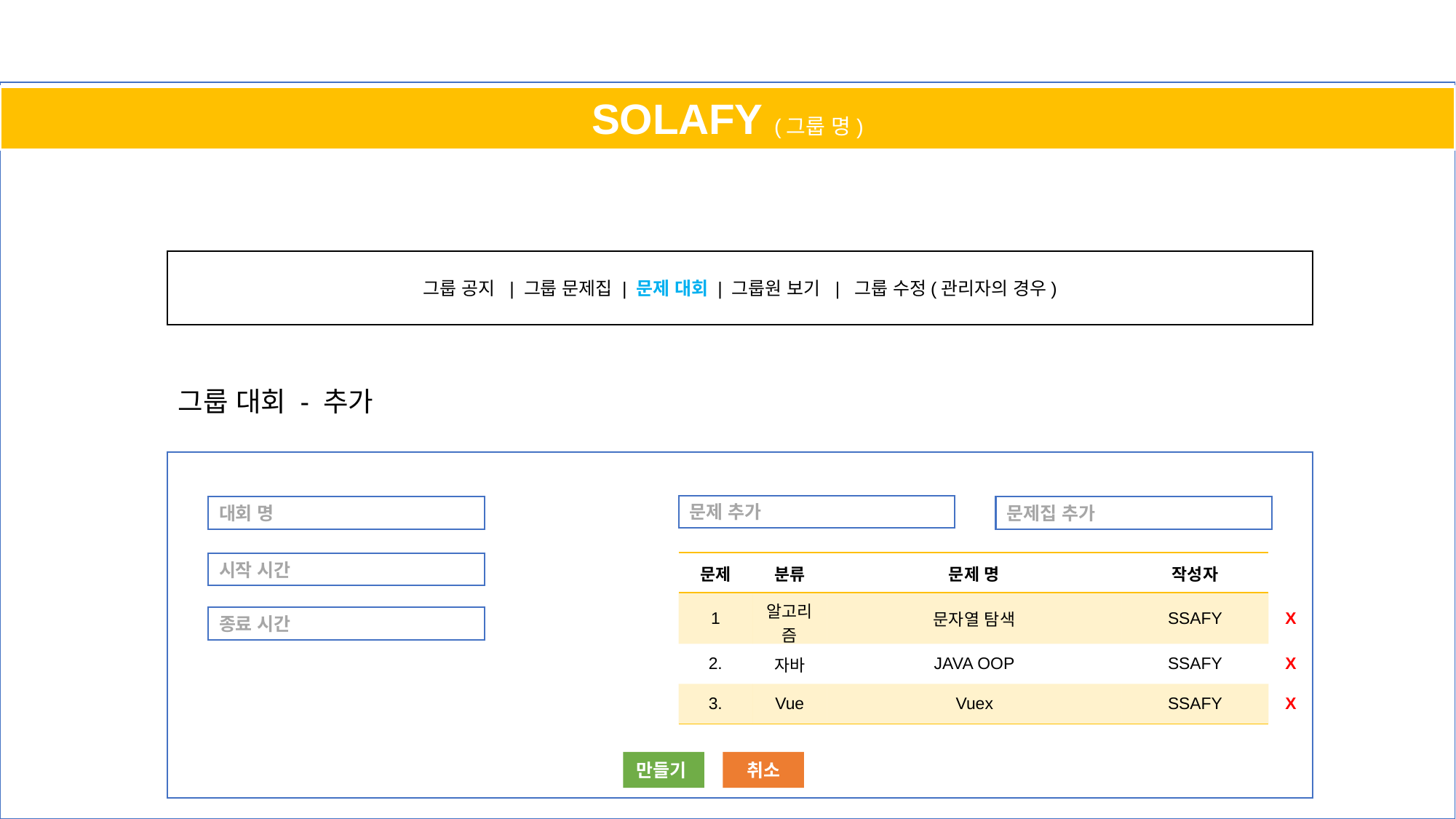

SOLAFY (그룹 명)

그룹 공지  | 그룹 문제집 | 문제 대회 | 그룹원 보기  |  그룹 수정(관리자의 경우)
그룹 대회 - 추가

문제 추가
대회 명
문제집 추가
| 문제 | 분류 | 문제 명 | 작성자 |  |
| --- | --- | --- | --- | --- |
| 1 | 알고리즘 | 문자열 탐색 | SSAFY | X |
| 2. | 자바 | JAVA OOP | SSAFY | X |
| 3. | Vue | Vuex | SSAFY | X |
시작 시간
종료 시간
만들기
취소